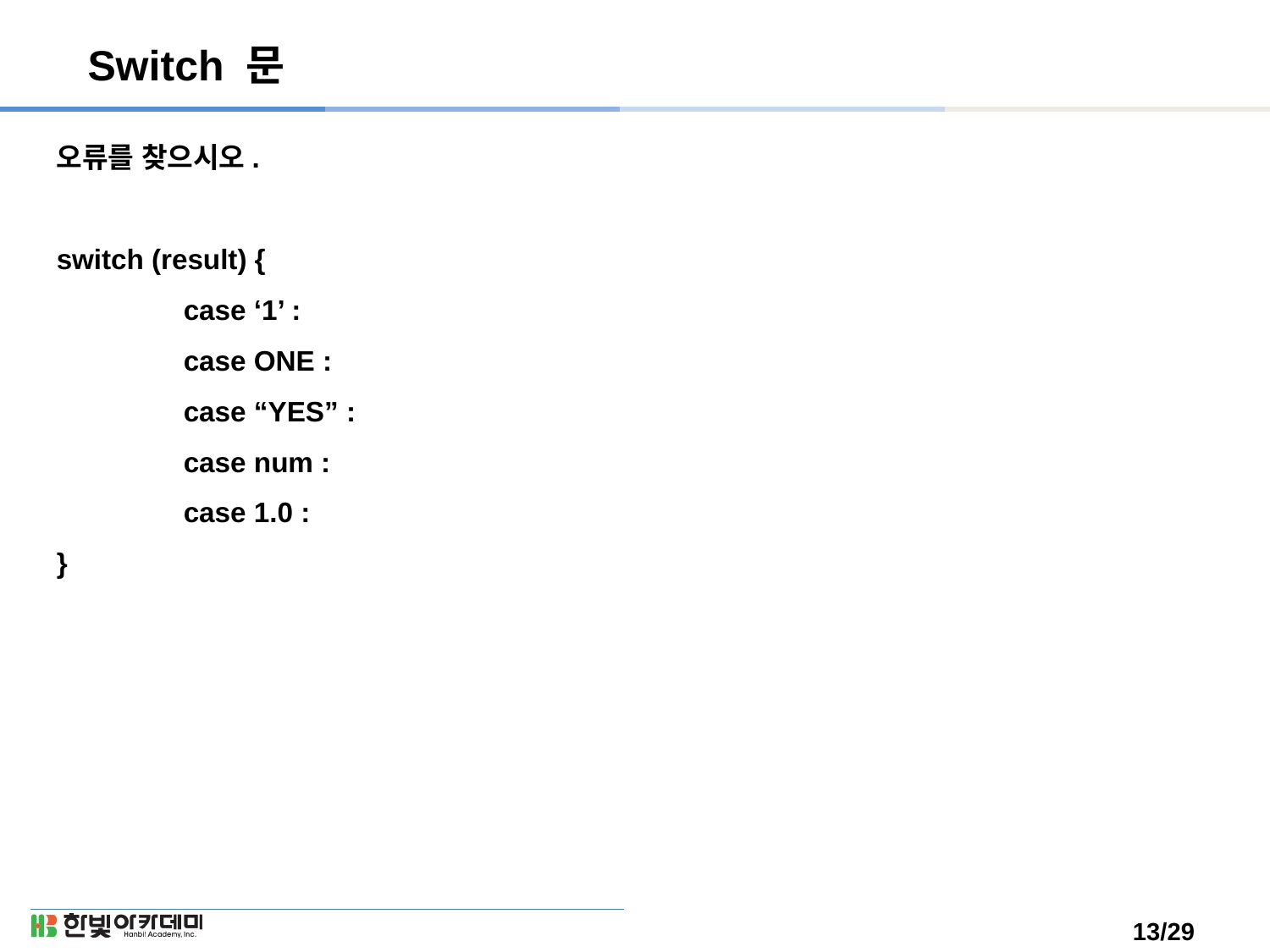

# Switch 문
오류를 찾으시오.

switch (result) {
	case ‘1’ :
	case ONE :
	case “YES” :
	case num :
	case 1.0 :
}